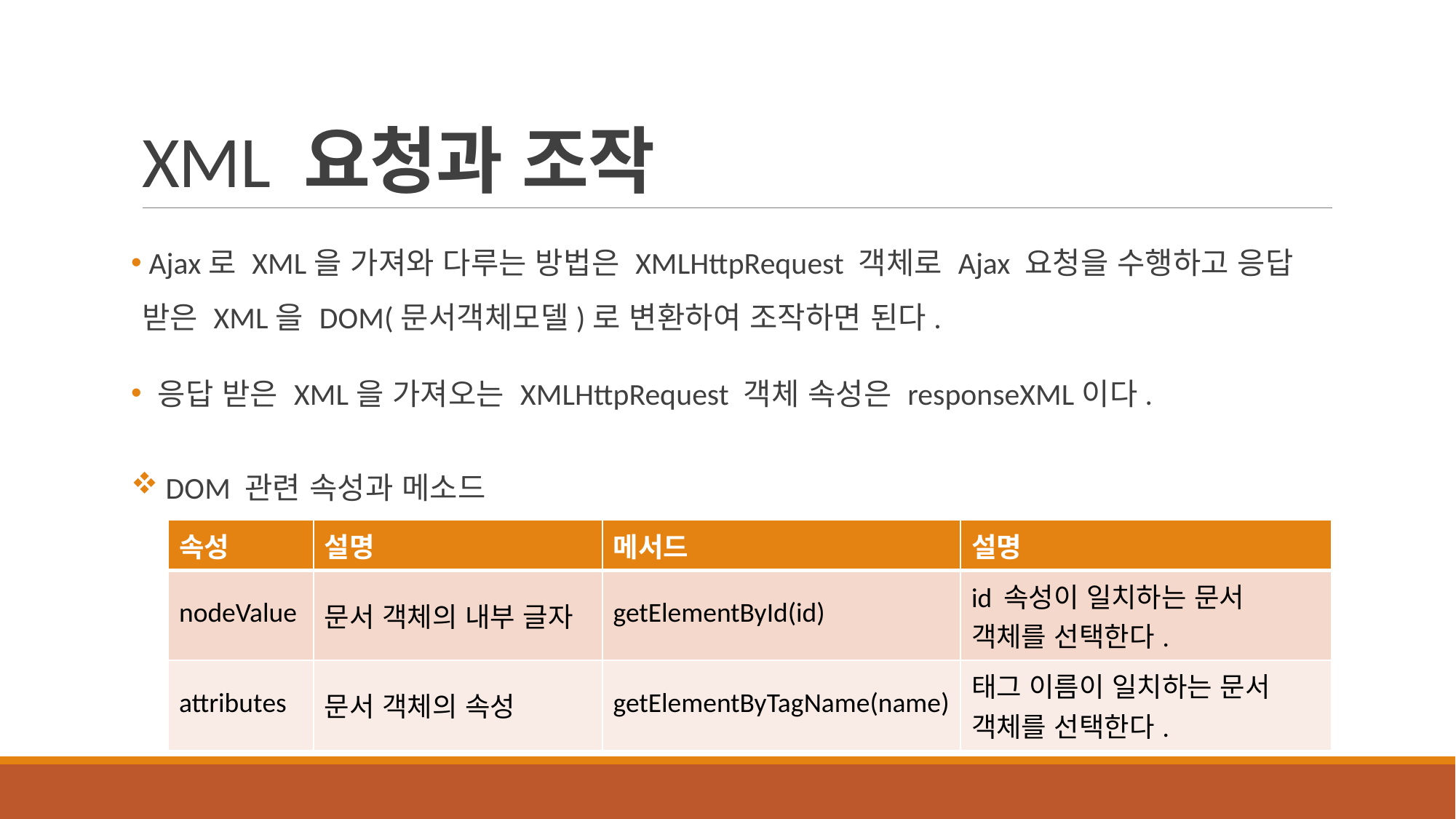

# XML 요청과 조작
 Ajax로 XML을 가져와 다루는 방법은 XMLHttpRequest 객체로 Ajax 요청을 수행하고 응답 받은 XML을 DOM(문서객체모델)로 변환하여 조작하면 된다.
 응답 받은 XML을 가져오는 XMLHttpRequest 객체 속성은 responseXML이다.
 DOM 관련 속성과 메소드
| 속성 | 설명 | 메서드 | 설명 |
| --- | --- | --- | --- |
| nodeValue | 문서 객체의 내부 글자 | getElementById(id) | id 속성이 일치하는 문서 객체를 선택한다. |
| attributes | 문서 객체의 속성 | getElementByTagName(name) | 태그 이름이 일치하는 문서 객체를 선택한다. |